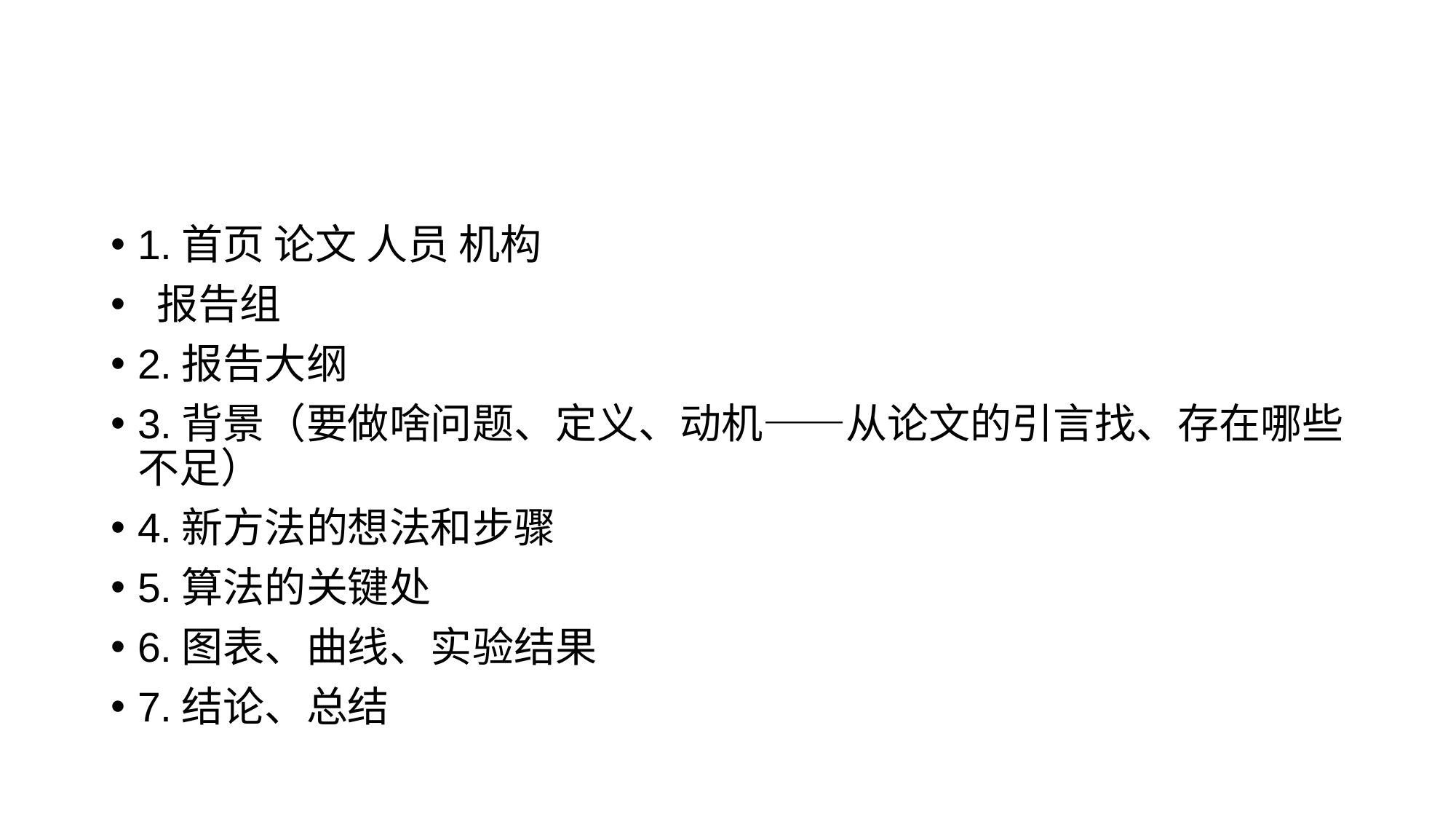

#
1.首页 论文 人员 机构
 报告组
2.报告大纲
3.背景（要做啥问题、定义、动机——从论文的引言找、存在哪些不足）
4.新方法的想法和步骤
5.算法的关键处
6.图表、曲线、实验结果
7.结论、总结